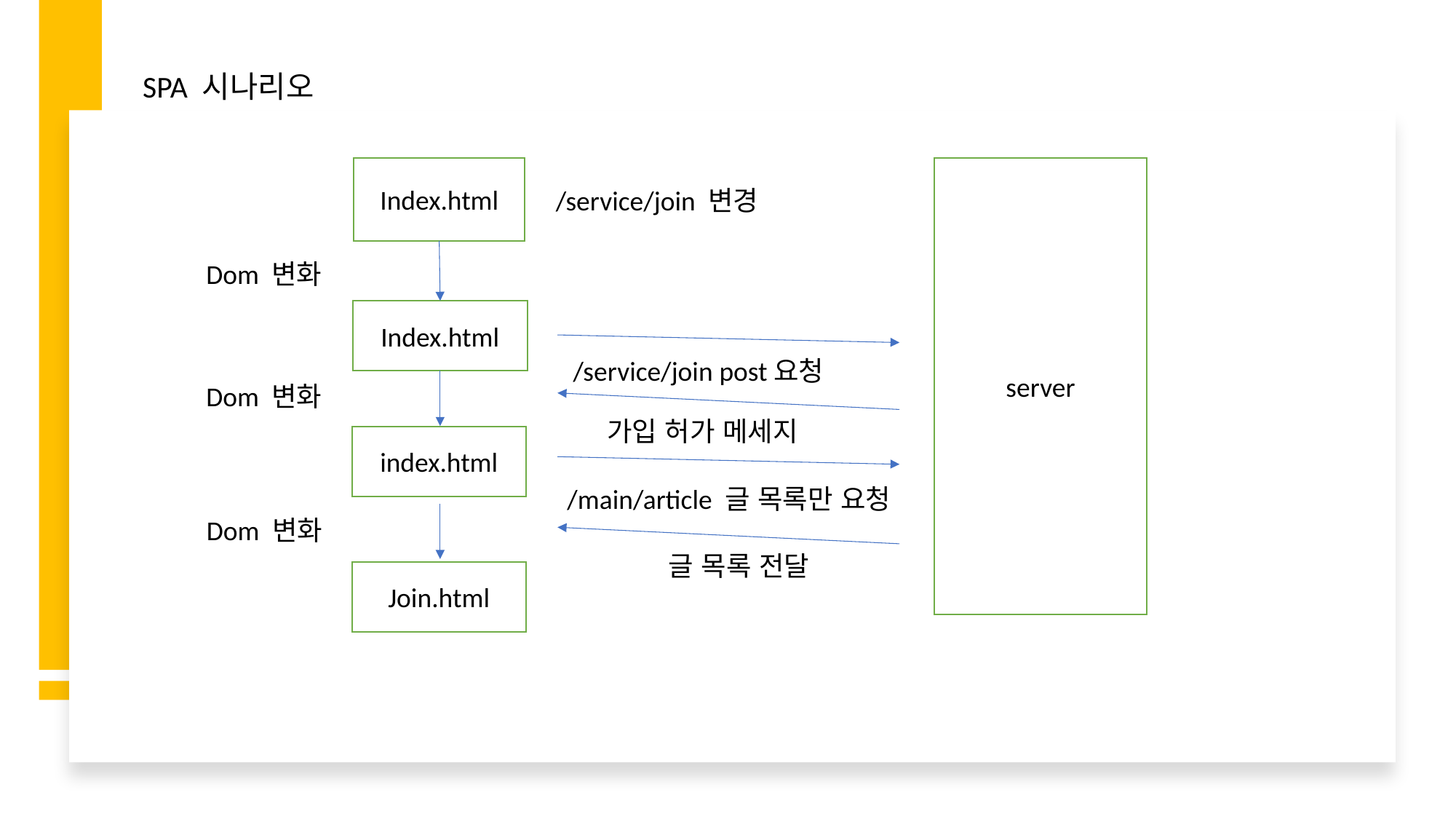

SPA 시나리오

Index.html
server
/service/join 변경
Dom 변화
Index.html

/service/join post요청
Dom 변화
가입 허가 메세지

index.html
/main/article 글 목록만 요청
Dom 변화
글 목록 전달
Join.html